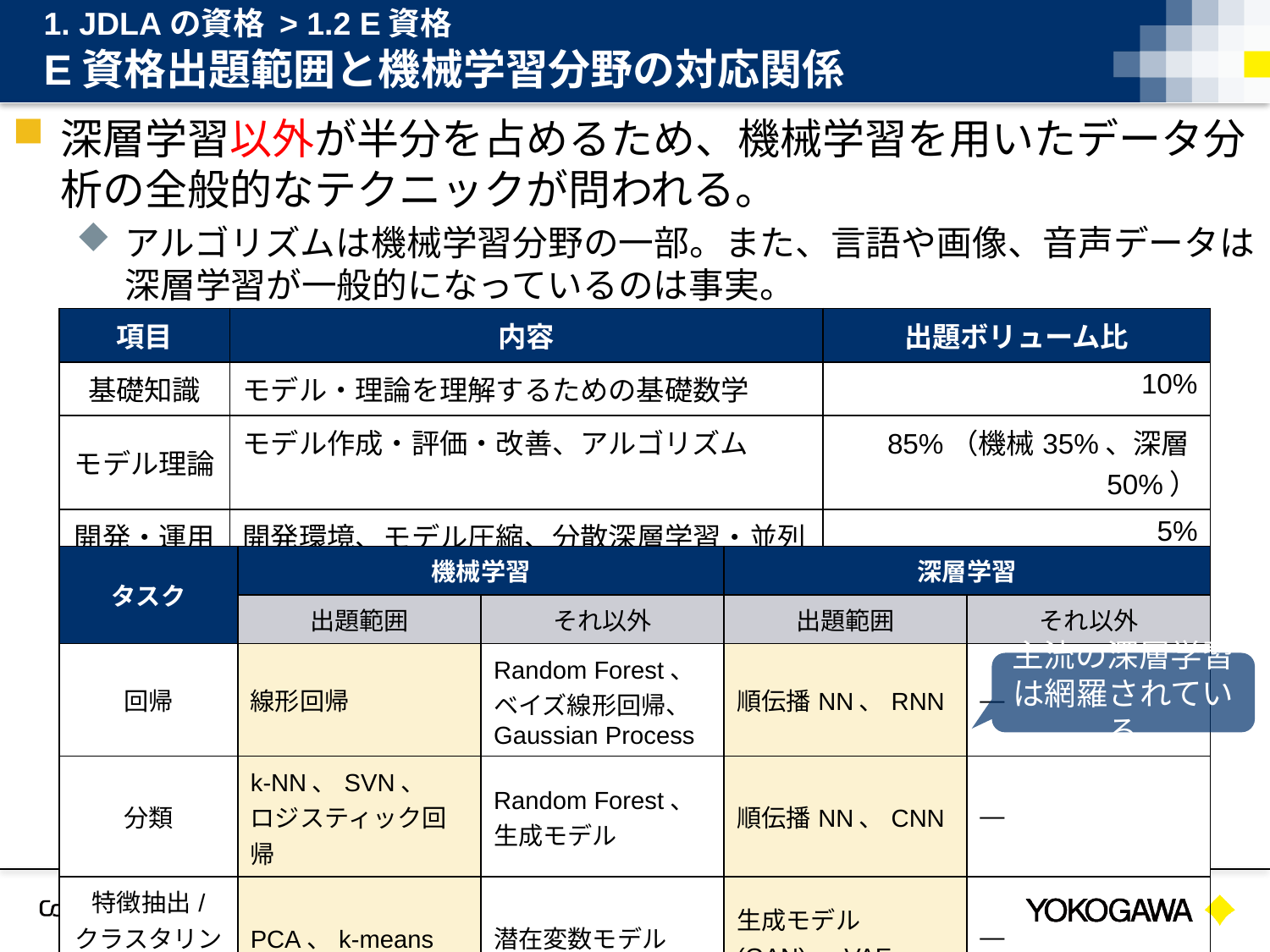

1. JDLAの資格 > 1.2 E資格
# E資格出題範囲と機械学習分野の対応関係
深層学習以外が半分を占めるため、機械学習を用いたデータ分析の全般的なテクニックが問われる。
アルゴリズムは機械学習分野の一部。また、言語や画像、音声データは深層学習が一般的になっているのは事実。
| 項目 | 内容 | 出題ボリューム比 |
| --- | --- | --- |
| 基礎知識 | モデル・理論を理解するための基礎数学 | 10% |
| モデル理論 | モデル作成・評価・改善、アルゴリズム | 85%（機械35%、深層50%） |
| 開発・運用 | 開発環境、モデル圧縮、分散深層学習・並列化 | 5% |
| python | 実装力、基本メソッドの使い方 | ー（全分野にまたがる） |
| タスク | 機械学習 |  | 深層学習 |  |
| --- | --- | --- | --- | --- |
|  | 出題範囲 | それ以外 | 出題範囲 | それ以外 |
| 回帰 | 線形回帰 | Random Forest、 ベイズ線形回帰、 Gaussian Process | 順伝播NN、RNN | ― |
| 分類 | k-NN、SVN、 ロジスティック回帰 | Random Forest、 生成モデル | 順伝播NN、CNN | ― |
| 特徴抽出/ クラスタリング | PCA、k-means | 潜在変数モデル | 生成モデル(GAN)、VAE | ― |
| 強化学習 | 動的計画法、Q学習 | Actor-Critic | 深層強化学習 | ― |
主流の深層学習は網羅されている
15